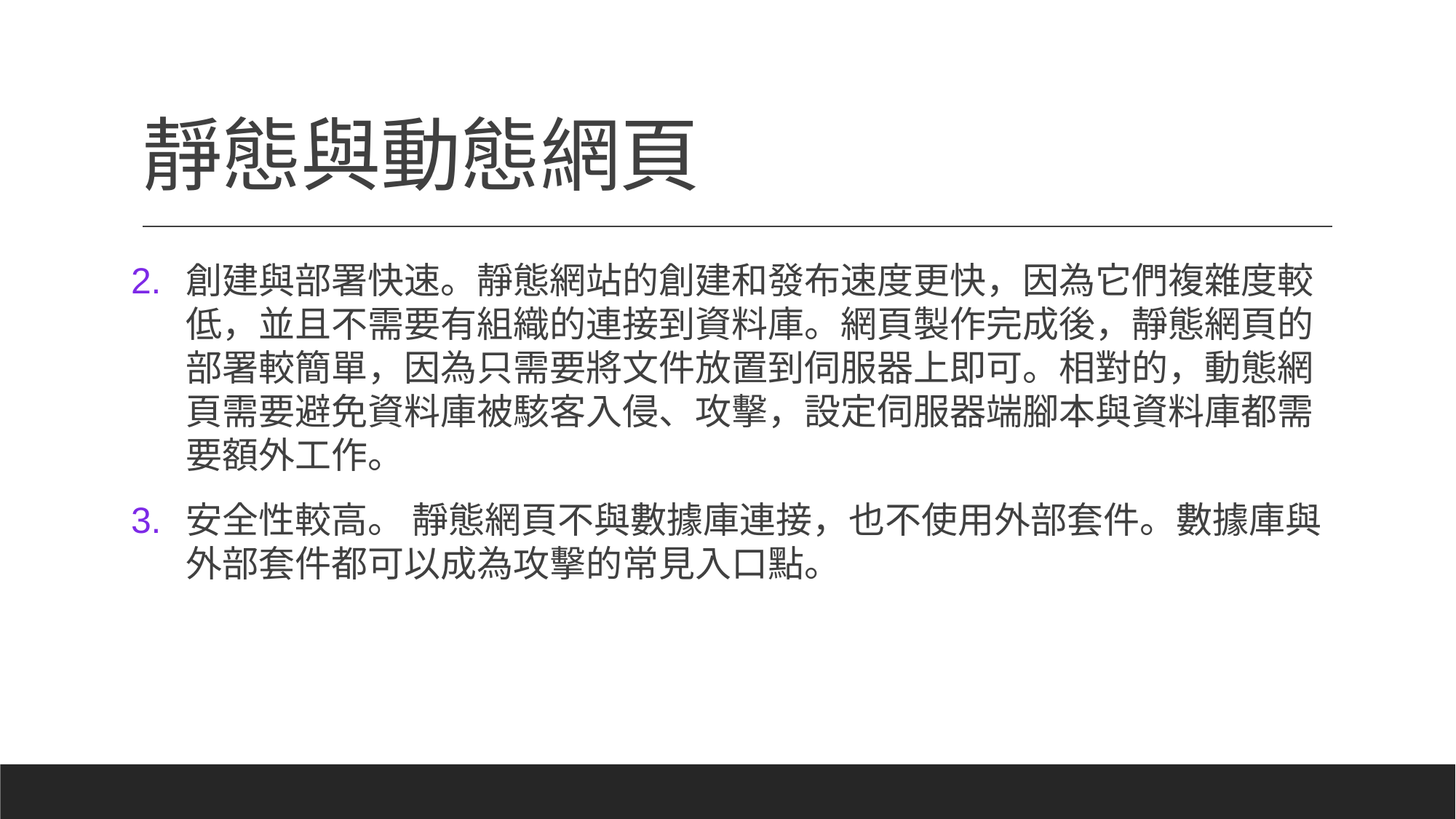

# 靜態與動態網頁
創建與部署快速。靜態網站的創建和發布速度更快，因為它們複雜度較低，並且不需要有組織的連接到資料庫。網頁製作完成後，靜態網頁的部署較簡單，因為只需要將文件放置到伺服器上即可。相對的，動態網頁需要避免資料庫被駭客入侵、攻擊，設定伺服器端腳本與資料庫都需要額外工作。
安全性較高。 靜態網頁不與數據庫連接，也不使用外部套件。數據庫與外部套件都可以成為攻擊的常見入口點。